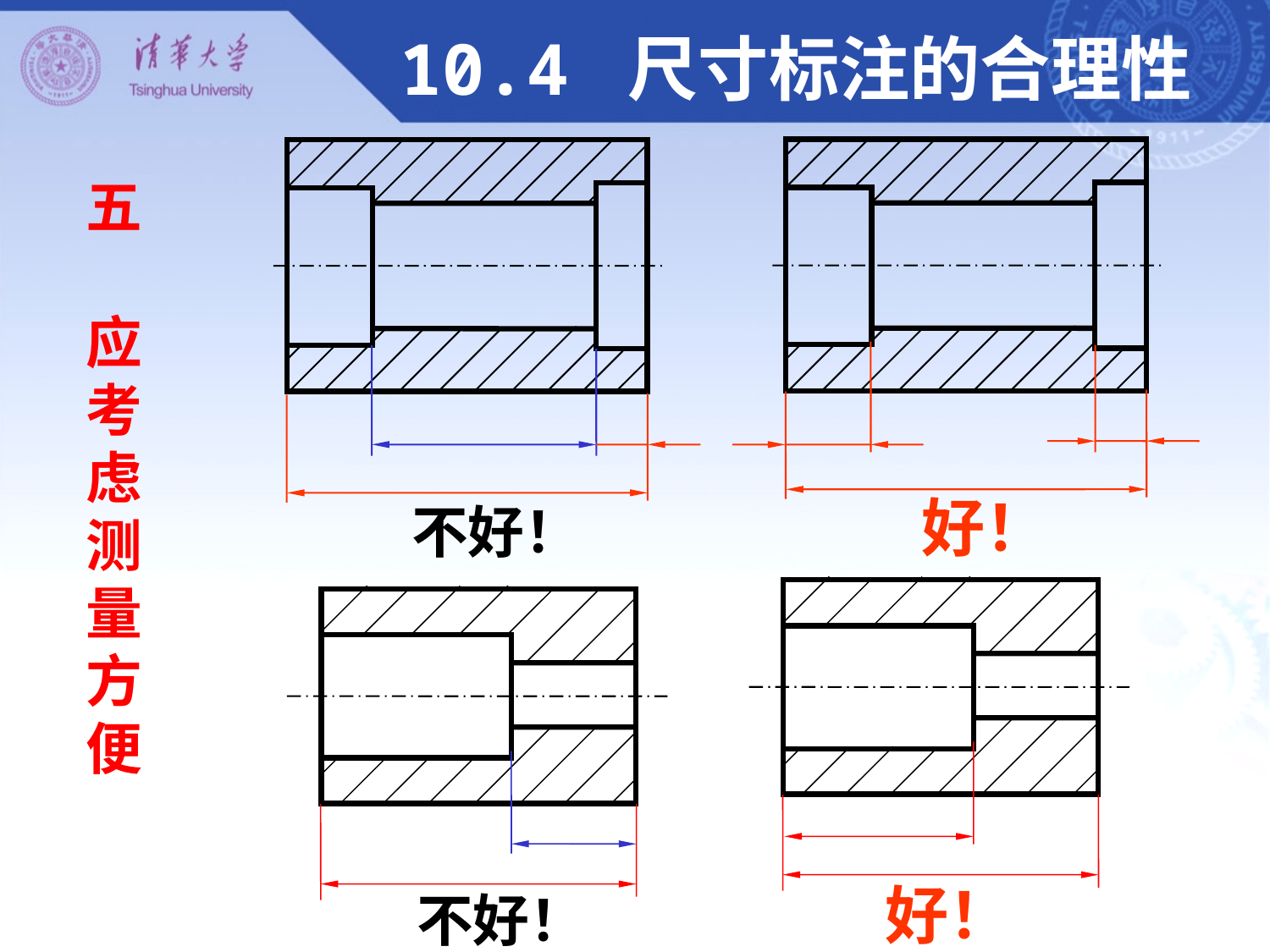

10.4 尺寸标注的合理性

五

应考虑测量方便

好！
不好！

好！
不好！